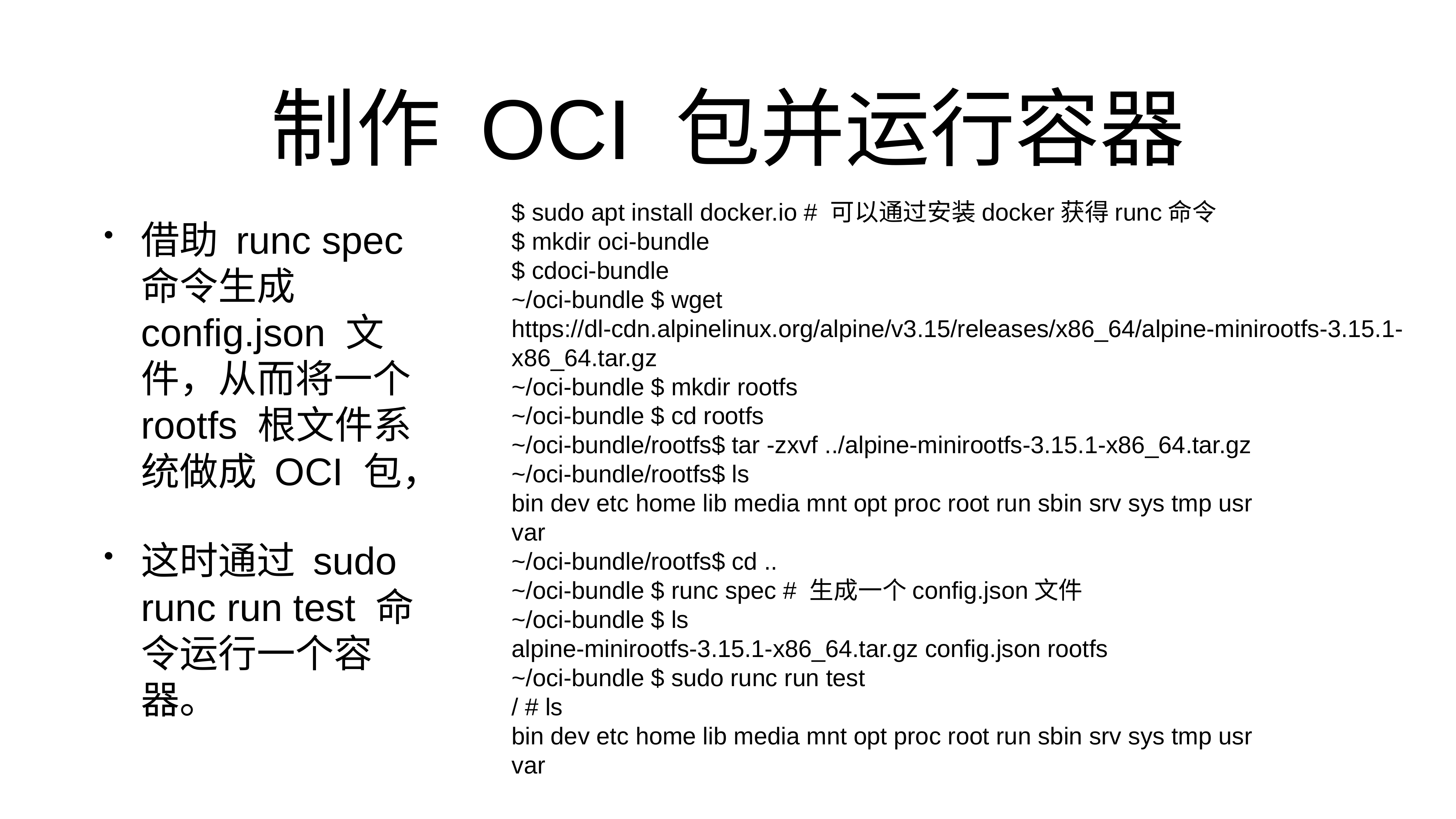

# 制作 OCI 包并运行容器
借助 runc spec 命令生成 config.json 文件，从而将一个 rootfs 根文件系统做成 OCI 包，
这时通过 sudo runc run test 命令运行一个容器。
$ sudo apt install docker.io # 可以通过安装docker获得runc命令
$ mkdir oci-bundle
$ cdoci-bundle
~/oci-bundle $ wget
https://dl-cdn.alpinelinux.org/alpine/v3.15/releases/x86_64/alpine-minirootfs-3.15.1-
x86_64.tar.gz
~/oci-bundle $ mkdir rootfs
~/oci-bundle $ cd rootfs
~/oci-bundle/rootfs$ tar -zxvf ../alpine-minirootfs-3.15.1-x86_64.tar.gz
~/oci-bundle/rootfs$ ls
bin dev etc home lib media mnt opt proc root run sbin srv sys tmp usr
var
~/oci-bundle/rootfs$ cd ..
~/oci-bundle $ runc spec # 生成一个config.json文件
~/oci-bundle $ ls
alpine-minirootfs-3.15.1-x86_64.tar.gz config.json rootfs
~/oci-bundle $ sudo runc run test
/ # ls
bin dev etc home lib media mnt opt proc root run sbin srv sys tmp usr
var